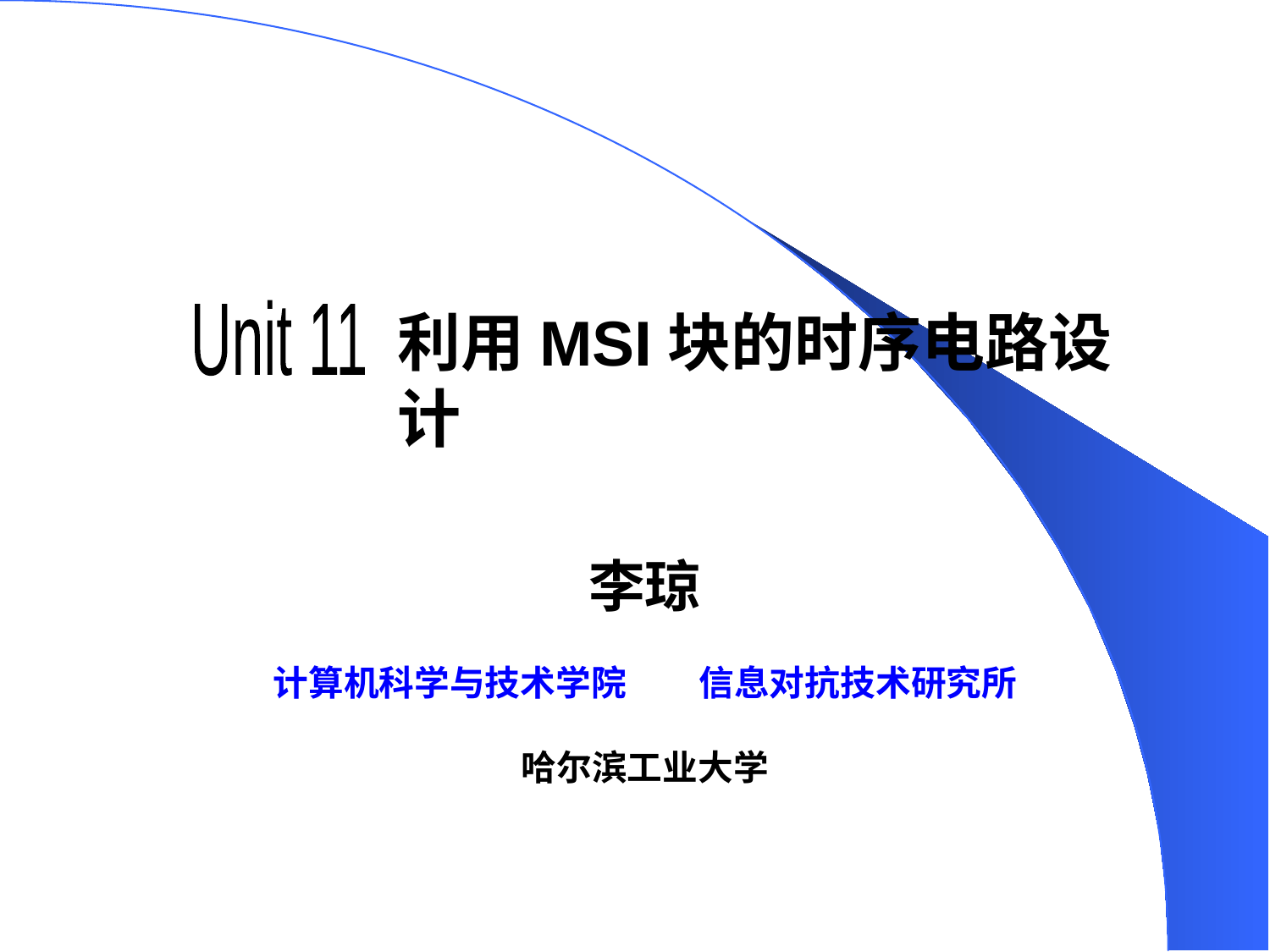

利用MSI块的时序电路设计
Unit 11
李琼

计算机科学与技术学院         信息对抗技术研究所

哈尔滨工业大学